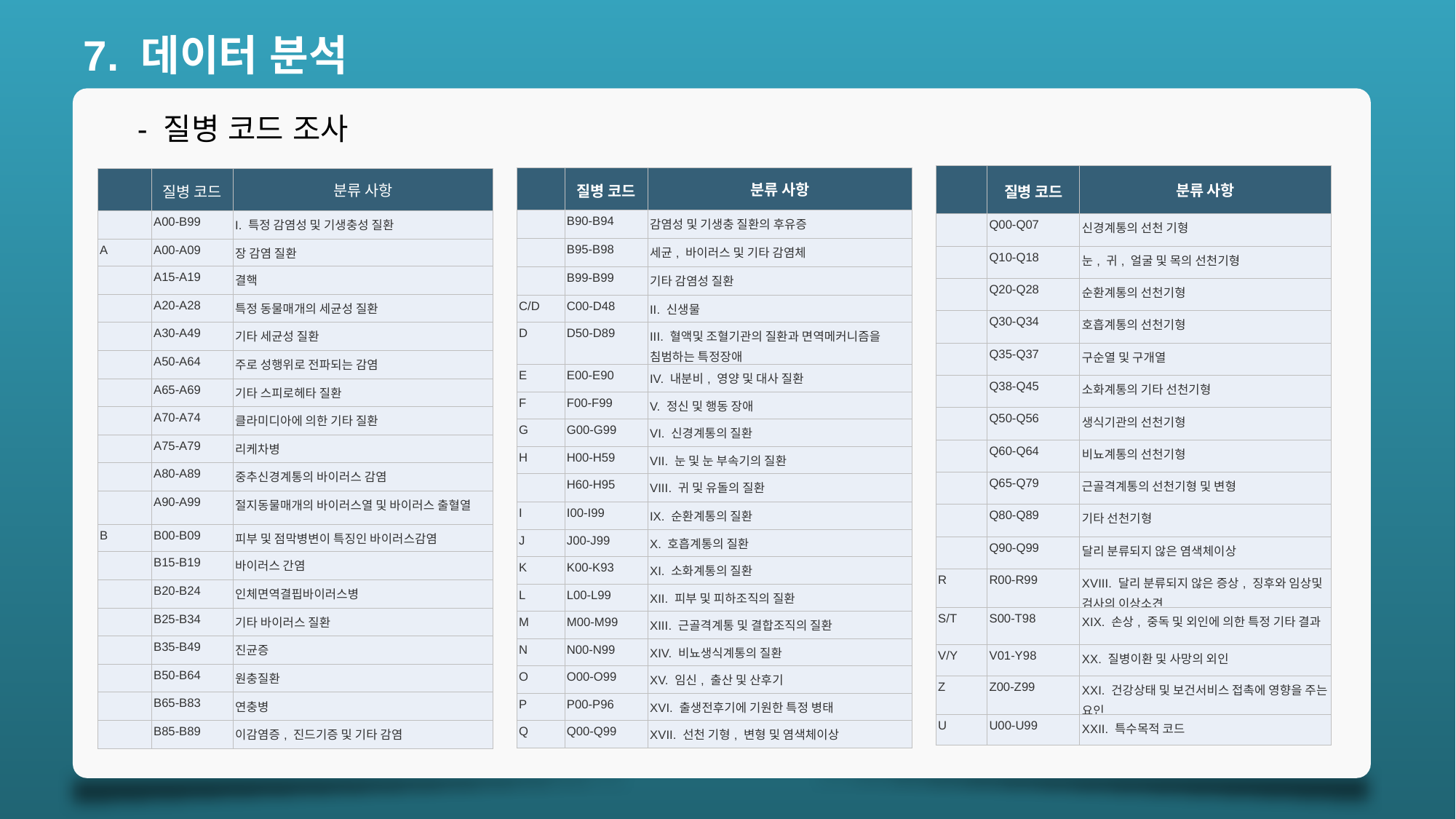

7. 데이터 분석
- 질병 코드 조사
|  | 질병 코드 | 분류 사항 |
| --- | --- | --- |
|  | Q00-Q07 | 신경계통의 선천 기형 |
|  | Q10-Q18 | 눈, 귀, 얼굴 및 목의 선천기형 |
|  | Q20-Q28 | 순환계통의 선천기형 |
|  | Q30-Q34 | 호흡계통의 선천기형 |
|  | Q35-Q37 | 구순열 및 구개열 |
|  | Q38-Q45 | 소화계통의 기타 선천기형 |
|  | Q50-Q56 | 생식기관의 선천기형 |
|  | Q60-Q64 | 비뇨계통의 선천기형 |
|  | Q65-Q79 | 근골격계통의 선천기형 및 변형 |
|  | Q80-Q89 | 기타 선천기형 |
|  | Q90-Q99 | 달리 분류되지 않은 염색체이상 |
| R | R00-R99 | XVIII. 달리 분류되지 않은 증상, 징후와 임상및 검사의 이상소견 |
| S/T | S00-T98 | XIX. 손상, 중독 및 외인에 의한 특정 기타 결과 |
| V/Y | V01-Y98 | XX. 질병이환 및 사망의 외인 |
| Z | Z00-Z99 | XXI. 건강상태 및 보건서비스 접촉에 영향을 주는 요인 |
| U | U00-U99 | XXII. 특수목적 코드 |
|  | 질병 코드 | 분류 사항 |
| --- | --- | --- |
|  | B90-B94 | 감염성 및 기생충 질환의 후유증 |
|  | B95-B98 | 세균, 바이러스 및 기타 감염체 |
|  | B99-B99 | 기타 감염성 질환 |
| C/D | C00-D48 | II. 신생물 |
| D | D50-D89 | III. 혈액및 조혈기관의 질환과 면역메커니즘을 침범하는 특정장애 |
| E | E00-E90 | IV. 내분비, 영양 및 대사 질환 |
| F | F00-F99 | V. 정신 및 행동 장애 |
| G | G00-G99 | VI. 신경계통의 질환 |
| H | H00-H59 | VII. 눈 및 눈 부속기의 질환 |
|  | H60-H95 | VIII. 귀 및 유돌의 질환 |
| I | I00-I99 | IX. 순환계통의 질환 |
| J | J00-J99 | X. 호흡계통의 질환 |
| K | K00-K93 | XI. 소화계통의 질환 |
| L | L00-L99 | XII. 피부 및 피하조직의 질환 |
| M | M00-M99 | XIII. 근골격계통 및 결합조직의 질환 |
| N | N00-N99 | XIV. 비뇨생식계통의 질환 |
| O | O00-O99 | XV. 임신, 출산 및 산후기 |
| P | P00-P96 | XVI. 출생전후기에 기원한 특정 병태 |
| Q | Q00-Q99 | XVII. 선천 기형, 변형 및 염색체이상 |
|  | 질병 코드 | 분류 사항 |
| --- | --- | --- |
|  | A00-B99 | I. 특정 감염성 및 기생충성 질환 |
| A | A00-A09 | 장 감염 질환 |
|  | A15-A19 | 결핵 |
|  | A20-A28 | 특정 동물매개의 세균성 질환 |
|  | A30-A49 | 기타 세균성 질환 |
|  | A50-A64 | 주로 성행위로 전파되는 감염 |
|  | A65-A69 | 기타 스피로헤타 질환 |
|  | A70-A74 | 클라미디아에 의한 기타 질환 |
|  | A75-A79 | 리케차병 |
|  | A80-A89 | 중추신경계통의 바이러스 감염 |
|  | A90-A99 | 절지동물매개의 바이러스열 및 바이러스 출혈열 |
| B | B00-B09 | 피부 및 점막병변이 특징인 바이러스감염 |
|  | B15-B19 | 바이러스 간염 |
|  | B20-B24 | 인체면역결핍바이러스병 |
|  | B25-B34 | 기타 바이러스 질환 |
|  | B35-B49 | 진균증 |
|  | B50-B64 | 원충질환 |
|  | B65-B83 | 연충병 |
|  | B85-B89 | 이감염증, 진드기증 및 기타 감염 |